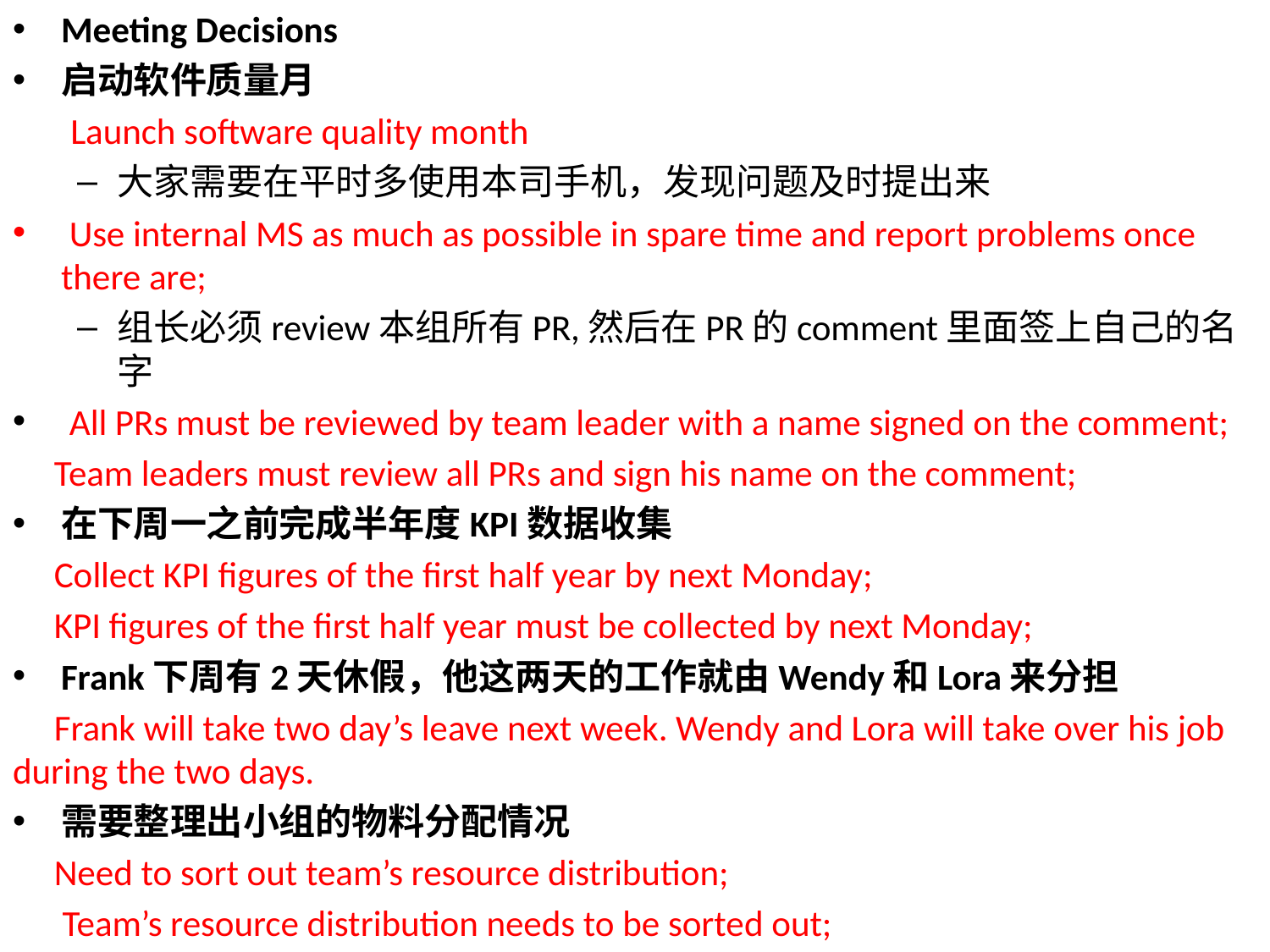

Meeting Decisions
启动软件质量月
       Launch software quality month
大家需要在平时多使用本司手机，发现问题及时提出来
 Use internal MS as much as possible in spare time and report problems once there are;
组长必须review本组所有PR,然后在PR的comment里面签上自己的名字
 All PRs must be reviewed by team leader with a name signed on the comment;
     Team leaders must review all PRs and sign his name on the comment;
在下周一之前完成半年度KPI数据收集
     Collect KPI figures of the first half year by next Monday;
     KPI figures of the first half year must be collected by next Monday;
Frank下周有2天休假，他这两天的工作就由Wendy和Lora来分担
     Frank will take two day’s leave next week. Wendy and Lora will take over his job during the two days.
需要整理出小组的物料分配情况
     Need to sort out team’s resource distribution;
      Team’s resource distribution needs to be sorted out;